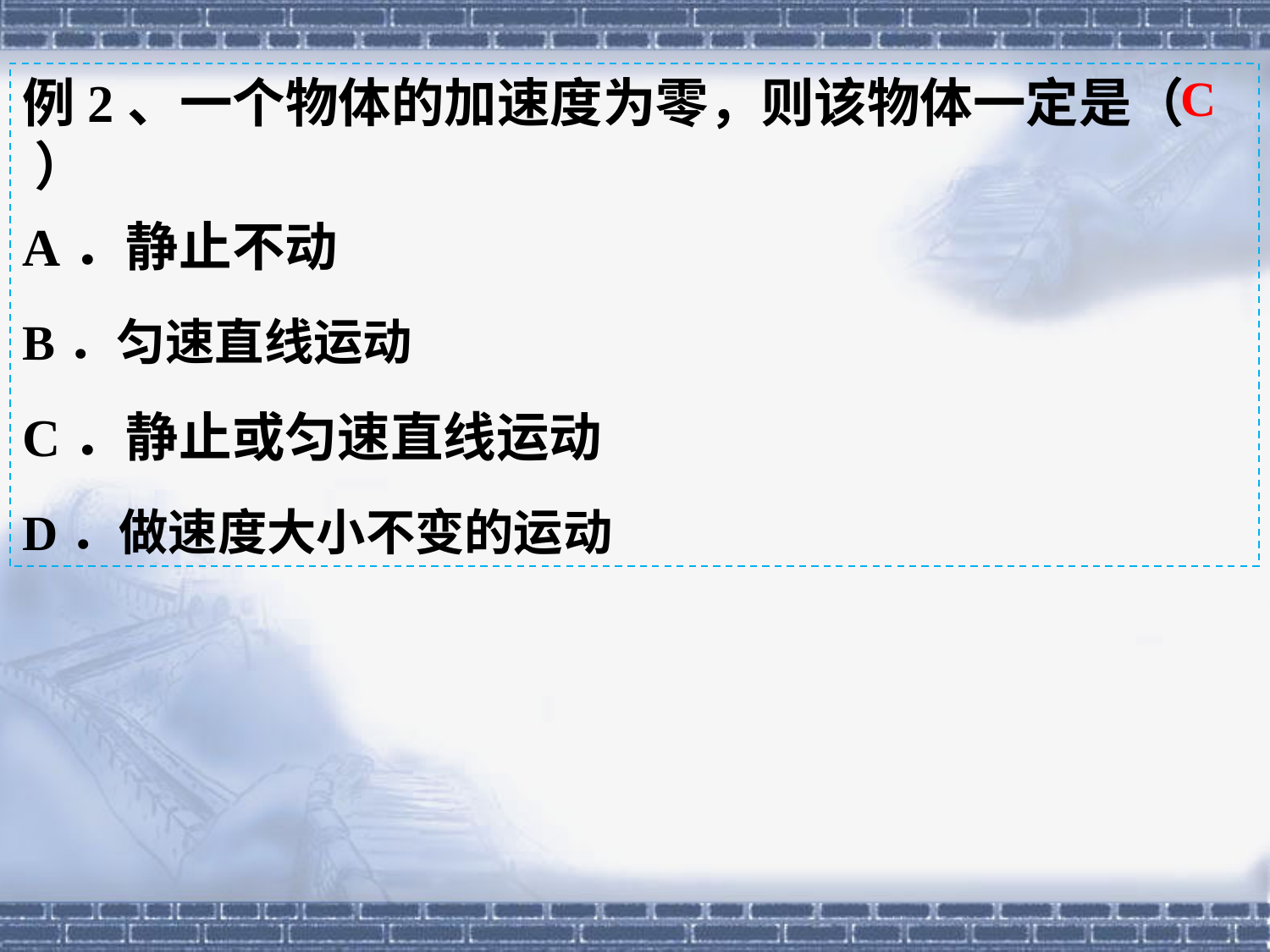

C
例2、一个物体的加速度为零，则该物体一定是（     ）

A．静止不动

B．匀速直线运动

C．静止或匀速直线运动

D．做速度大小不变的运动